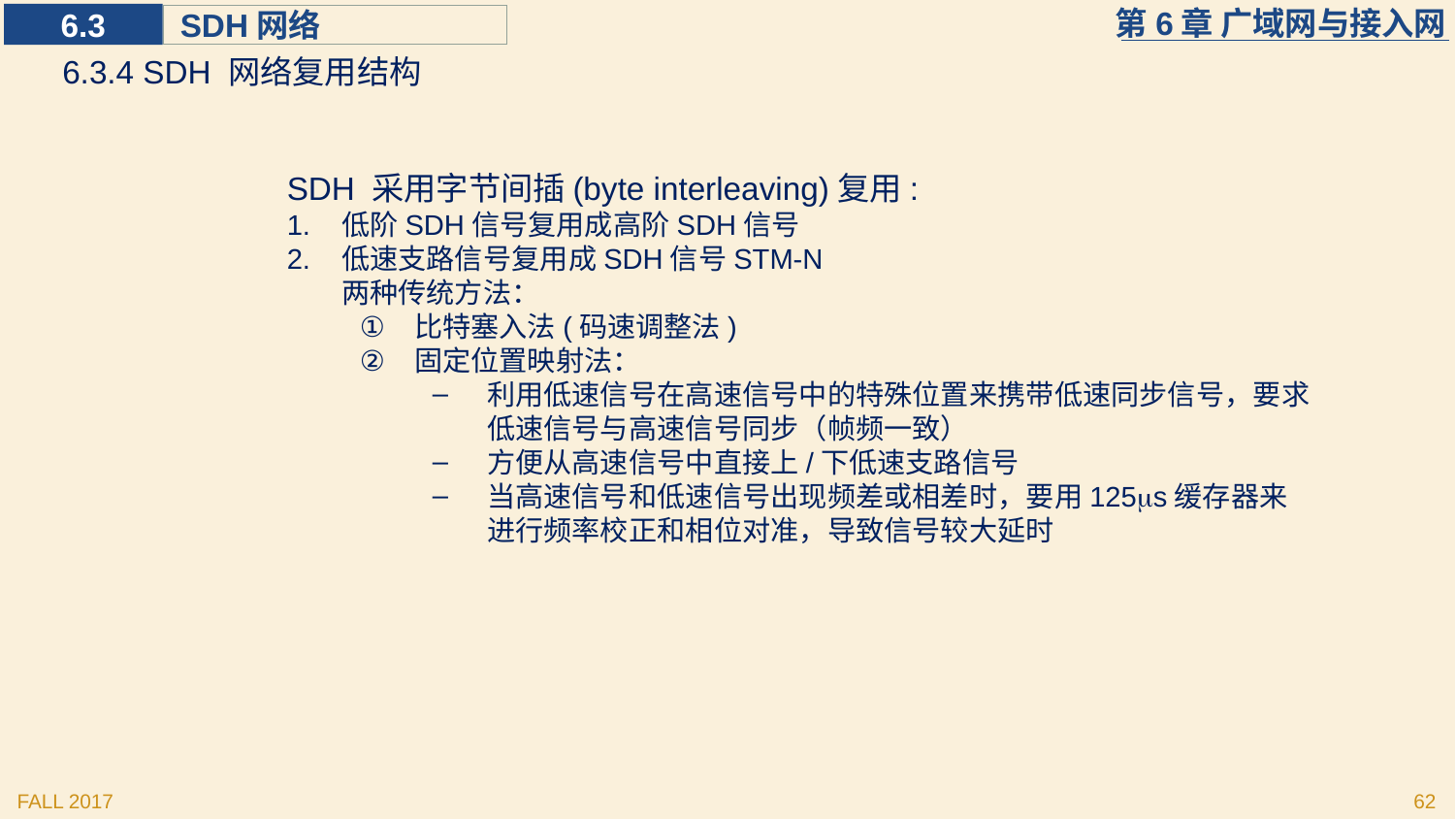

6.3.4 SDH 网络复用结构
SDH 采用字节间插(byte interleaving)复用:
低阶SDH信号复用成高阶SDH信号
低速支路信号复用成SDH信号STM-N
两种传统方法：
比特塞入法(码速调整法)
固定位置映射法：
利用低速信号在高速信号中的特殊位置来携带低速同步信号，要求低速信号与高速信号同步（帧频一致）
方便从高速信号中直接上/下低速支路信号
当高速信号和低速信号出现频差或相差时，要用125μs缓存器来进行频率校正和相位对准，导致信号较大延时